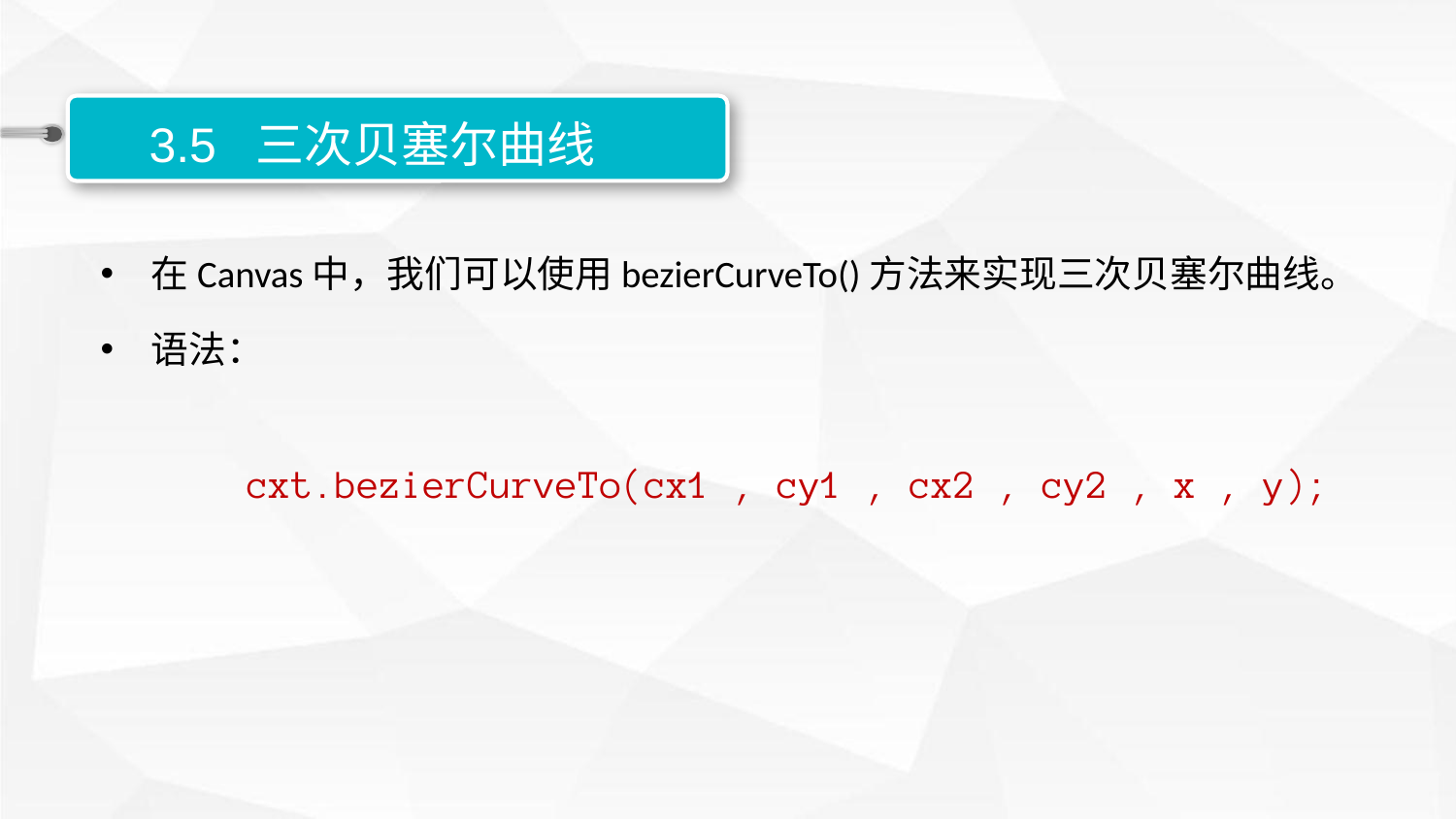

3.5  三次贝塞尔曲线

在Canvas中，我们可以使用bezierCurveTo()方法来实现三次贝塞尔曲线。
语法：
cxt.bezierCurveTo(cx1 , cy1 , cx2 , cy2 , x , y);